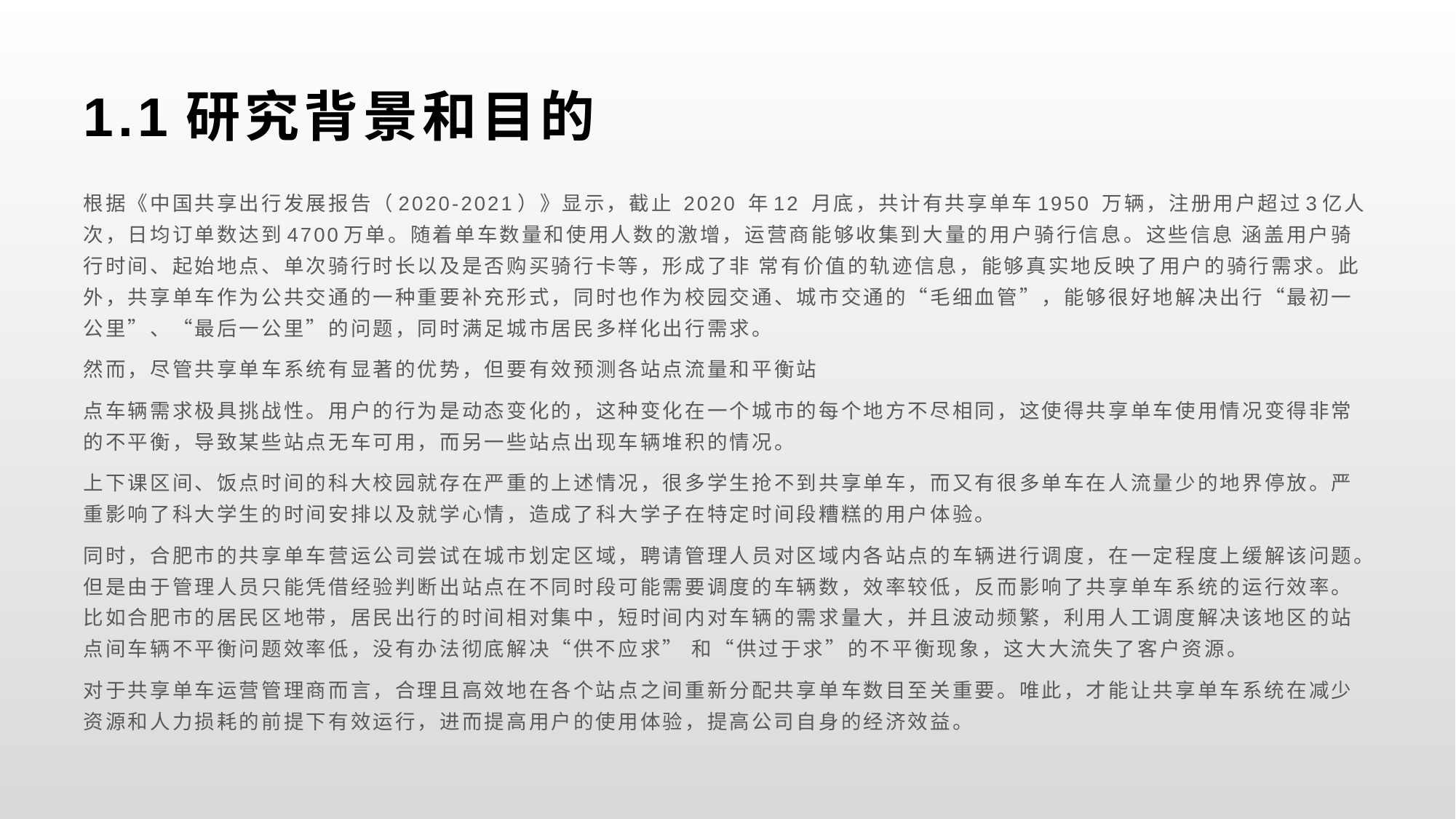

# 1.1研究背景和目的
根据《中国共享出行发展报告（2020-2021）》显示，截止 2020 年12 月底，共计有共享单车1950 万辆，注册用户超过3亿人次，日均订单数达到4700万单。随着单车数量和使用人数的激增，运营商能够收集到大量的用户骑行信息。这些信息 涵盖用户骑行时间、起始地点、单次骑行时长以及是否购买骑行卡等，形成了非 常有价值的轨迹信息，能够真实地反映了用户的骑行需求。此外，共享单车作为公共交通的一种重要补充形式，同时也作为校园交通、城市交通的“毛细血管”，能够很好地解决出行“最初一公里”、“最后一公里”的问题，同时满足城市居民多样化出行需求。
然而，尽管共享单车系统有显著的优势，但要有效预测各站点流量和平衡站
点车辆需求极具挑战性。用户的行为是动态变化的，这种变化在一个城市的每个地方不尽相同，这使得共享单车使用情况变得非常的不平衡，导致某些站点无车可用，而另一些站点出现车辆堆积的情况。
上下课区间、饭点时间的科大校园就存在严重的上述情况，很多学生抢不到共享单车，而又有很多单车在人流量少的地界停放。严重影响了科大学生的时间安排以及就学心情，造成了科大学子在特定时间段糟糕的用户体验。
同时，合肥市的共享单车营运公司尝试在城市划定区域，聘请管理人员对区域内各站点的车辆进行调度，在一定程度上缓解该问题。但是由于管理人员只能凭借经验判断出站点在不同时段可能需要调度的车辆数，效率较低，反而影响了共享单车系统的运行效率。比如合肥市的居民区地带，居民出行的时间相对集中，短时间内对车辆的需求量大，并且波动频繁，利用人工调度解决该地区的站点间车辆不平衡问题效率低，没有办法彻底解决“供不应求” 和“供过于求”的不平衡现象，这大大流失了客户资源。
对于共享单车运营管理商而言，合理且高效地在各个站点之间重新分配共享单车数目至关重要。唯此，才能让共享单车系统在减少资源和人力损耗的前提下有效运行，进而提高用户的使用体验，提高公司自身的经济效益。